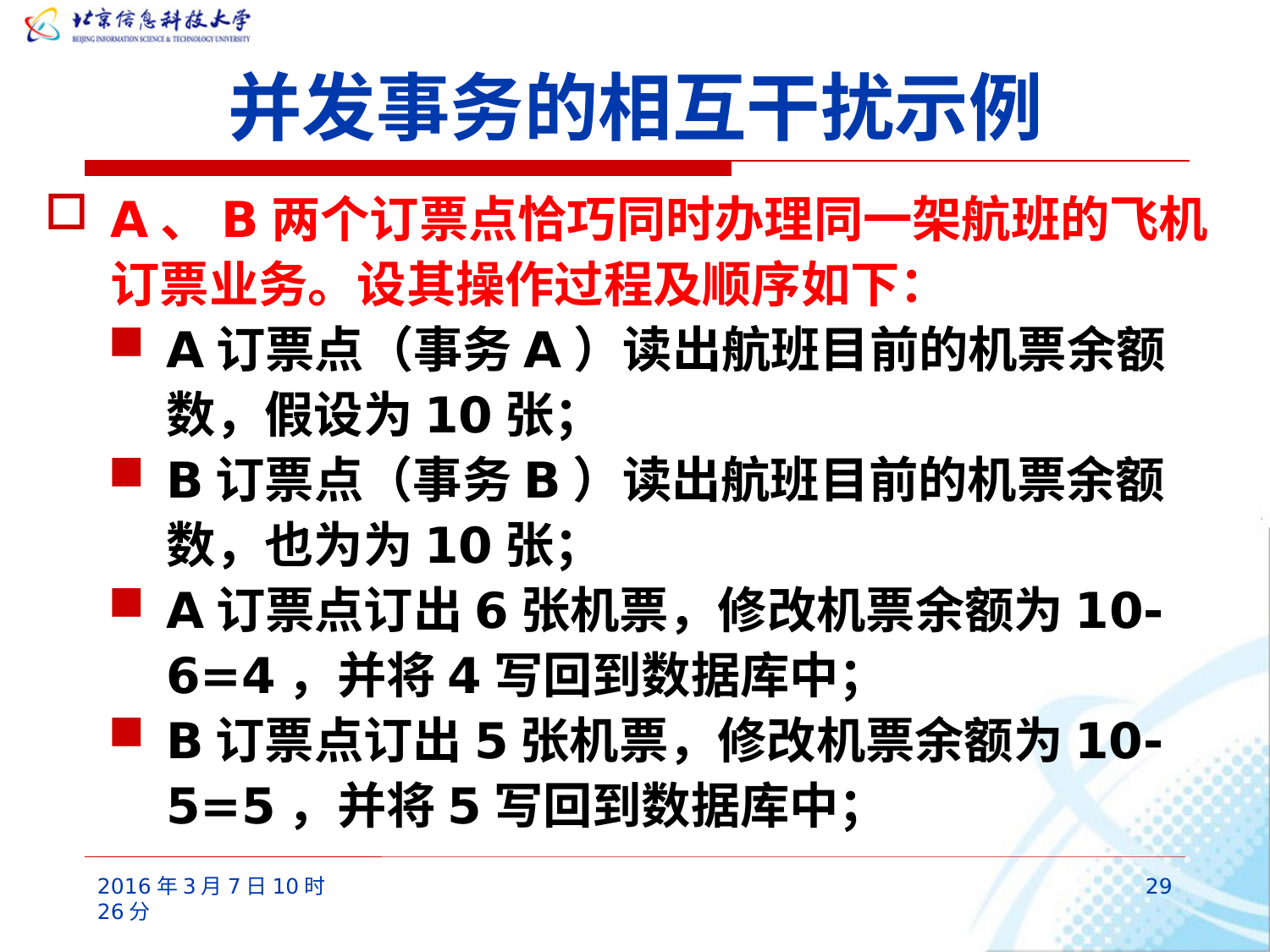

# 并发事务的相互干扰示例
A、B两个订票点恰巧同时办理同一架航班的飞机订票业务。设其操作过程及顺序如下：
A订票点（事务A）读出航班目前的机票余额数，假设为10张；
B订票点（事务B）读出航班目前的机票余额数，也为为10张；
A订票点订出6张机票，修改机票余额为10-6=4，并将4写回到数据库中；
B订票点订出5张机票，修改机票余额为10-5=5，并将5写回到数据库中；
2016年3月7日10时26分
29